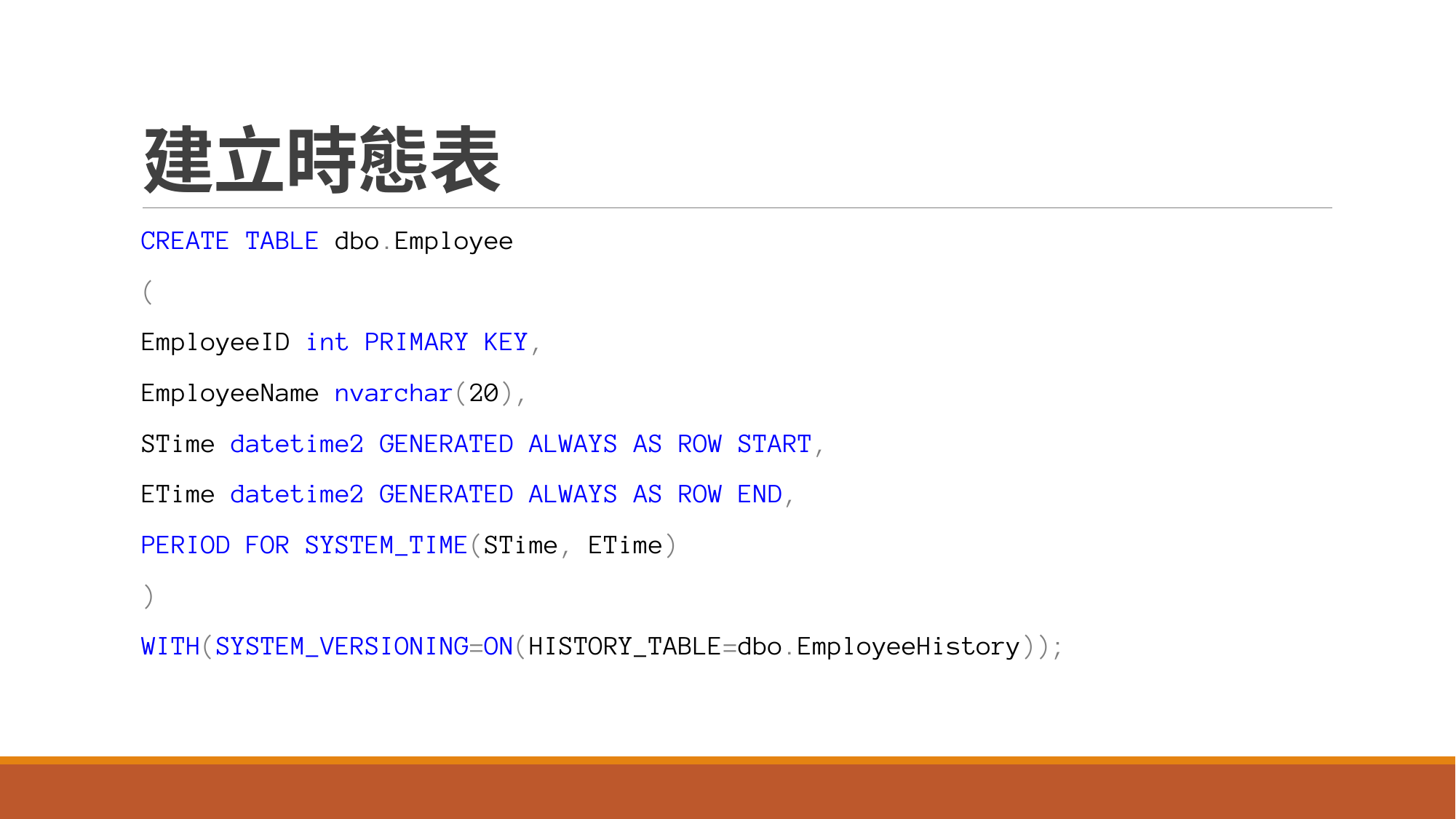

# 建立時態表
CREATE TABLE dbo.Employee
(
EmployeeID int PRIMARY KEY,
EmployeeName nvarchar(20),
STime datetime2 GENERATED ALWAYS AS ROW START,
ETime datetime2 GENERATED ALWAYS AS ROW END,
PERIOD FOR SYSTEM_TIME(STime, ETime)
)
WITH(SYSTEM_VERSIONING=ON(HISTORY_TABLE=dbo.EmployeeHistory));